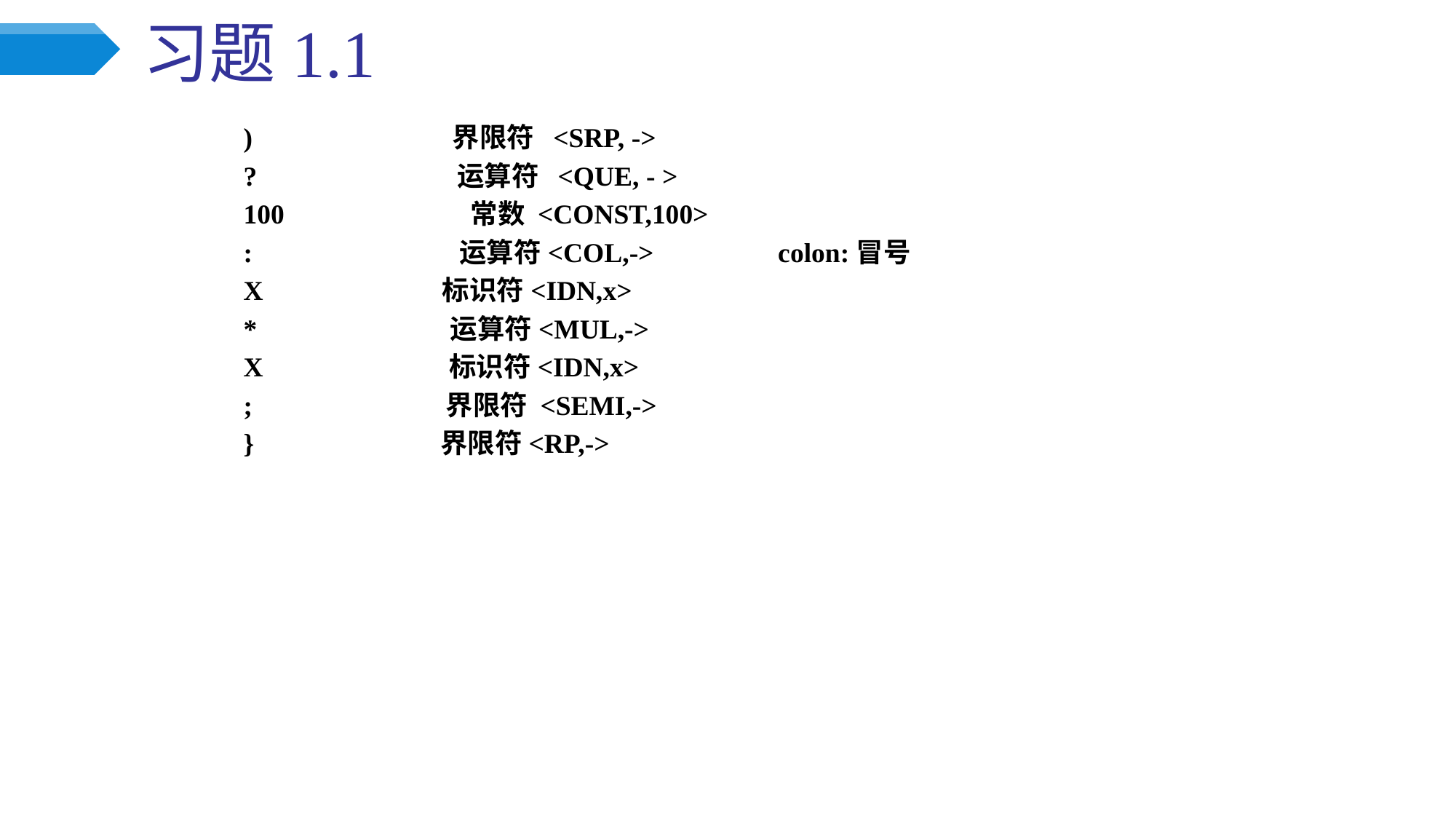

# 习题1.1
)                            界限符  <SRP, ->
?                            运算符  <QUE, - >
100                          常数 <CONST,100>
:                             运算符<COL,->                  colon:冒号
X                         标识符<IDN,x>
*                           运算符<MUL,->
X                          标识符<IDN,x>
;                           界限符 <SEMI,->
}                          界限符<RP,->